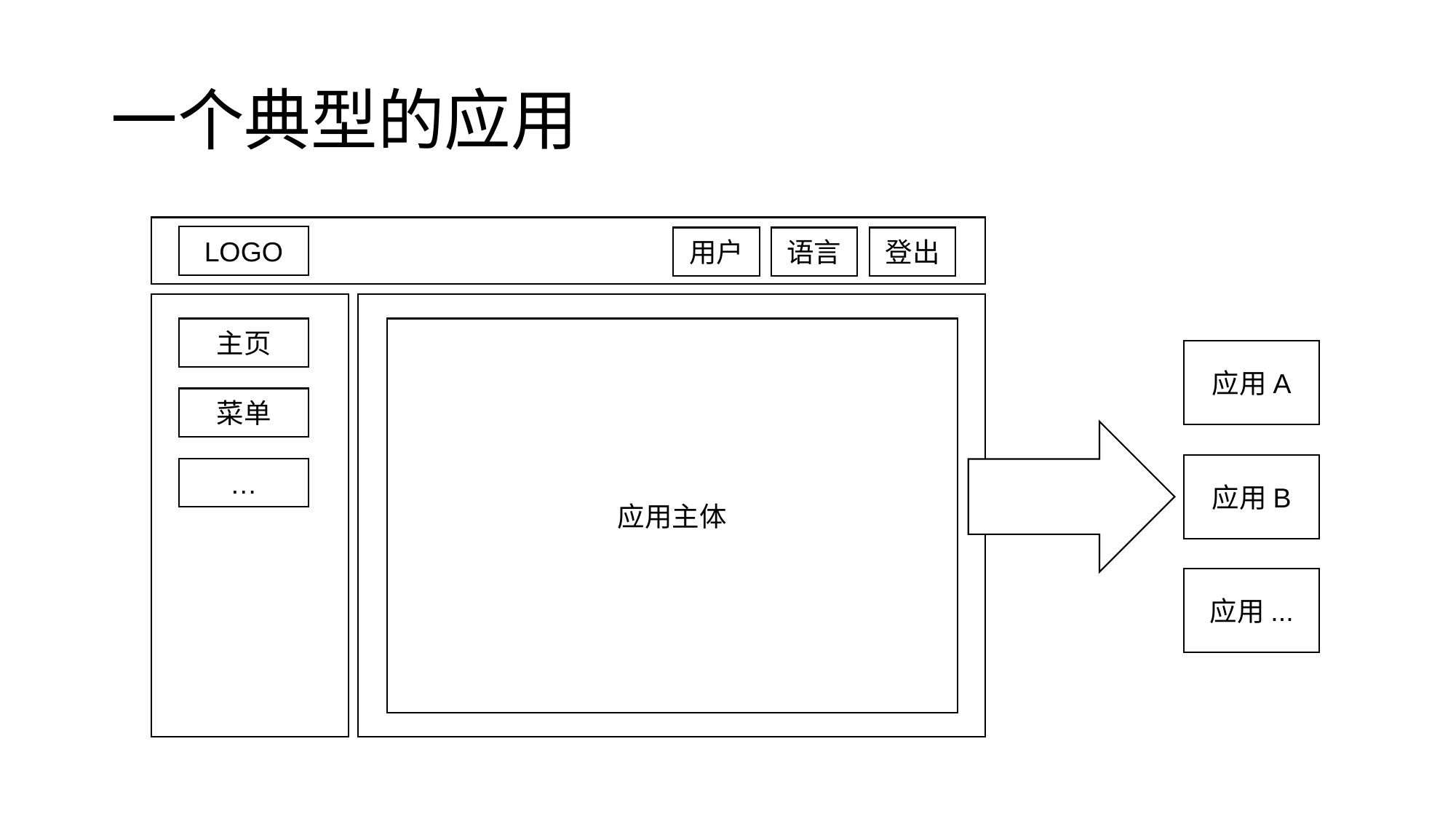

# 一个典型的应用

LOGO
用户
语言
登出

主页
应用主体
应用A
菜单

应用B
…
应用...